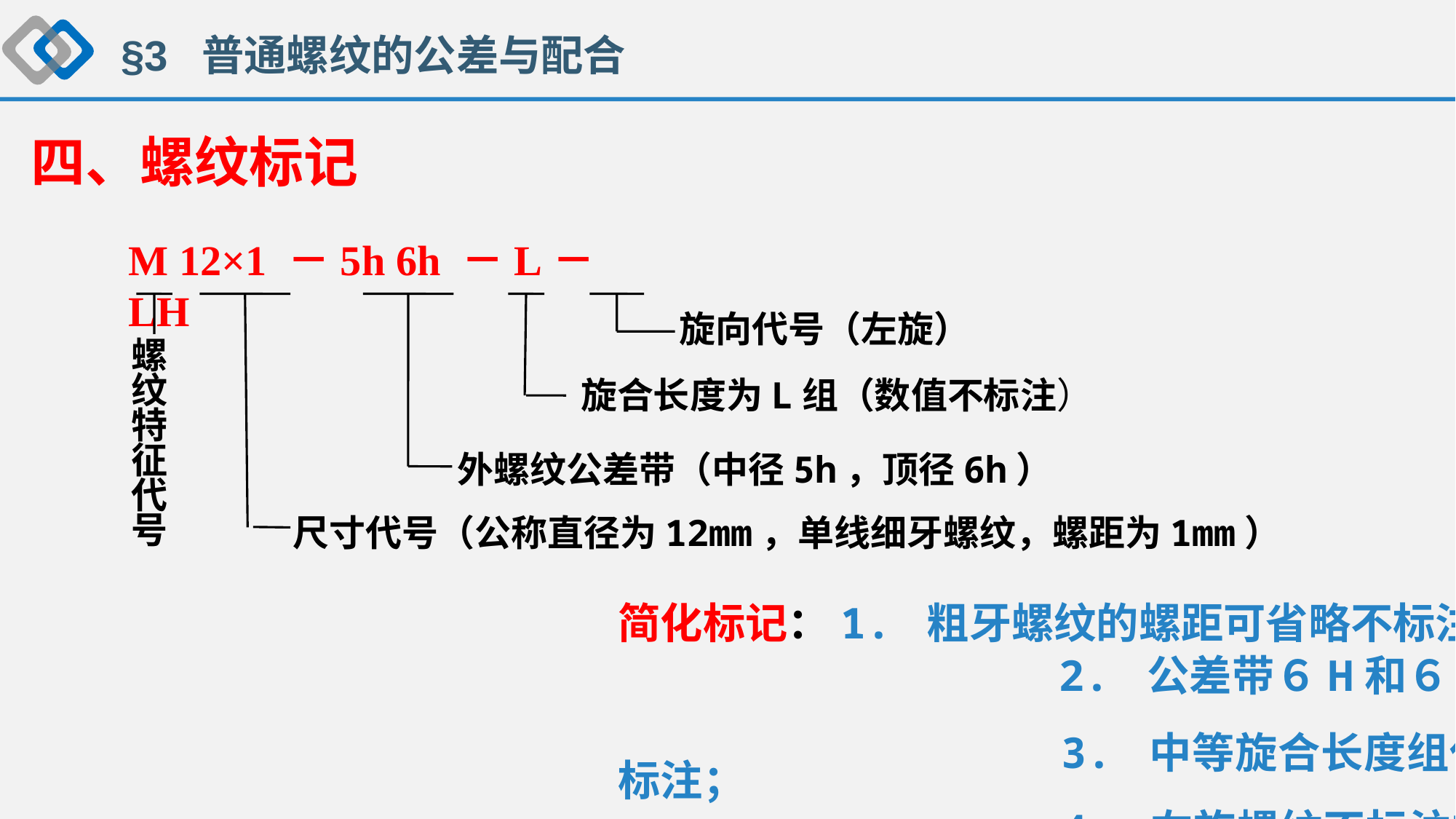

§3  普通螺纹的公差与配合
四、螺纹标记
M 12×1 －5h 6h －L－LH

旋向代号（左旋）

螺纹特征代号
旋合长度为L组（数值不标注）

外螺纹公差带（中径5h，顶径6h）

尺寸代号（公称直径为12mm，单线细牙螺纹，螺距为1mm）

简化标记：1. 粗牙螺纹的螺距可省略不标注，
                 2. 公差带６H和６g不标注，
                 3. 中等旋合长度组代号N不标注；
                 4. 右旋螺纹不标注旋向代号。